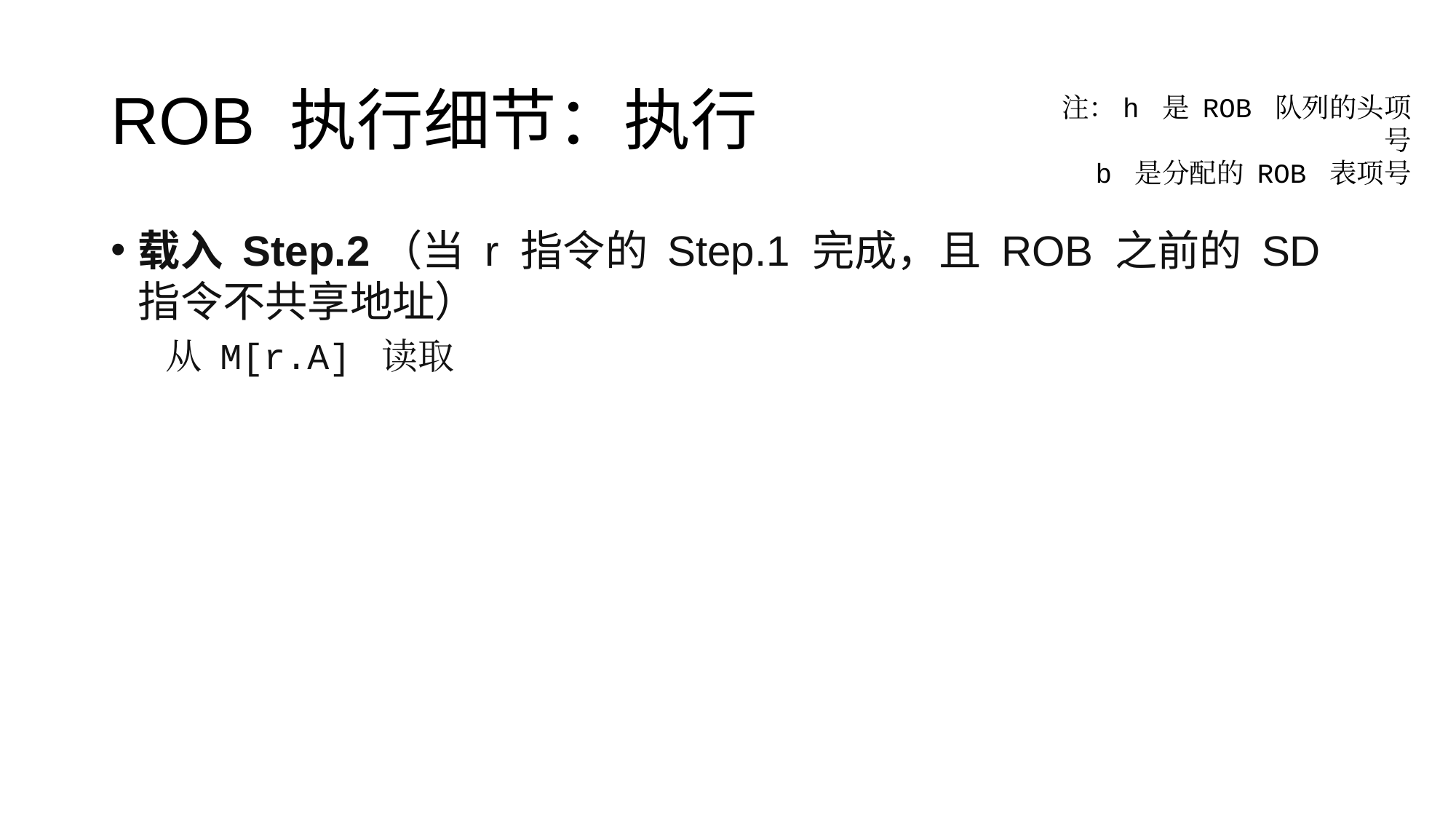

# ROB 执行细节：执行
注：h 是 ROB 队列的头项号
b 是分配的 ROB 表项号
载入 Step.2（当 r 指令的 Step.1 完成，且 ROB 之前的 SD 指令不共享地址）
从 M[r.A] 读取